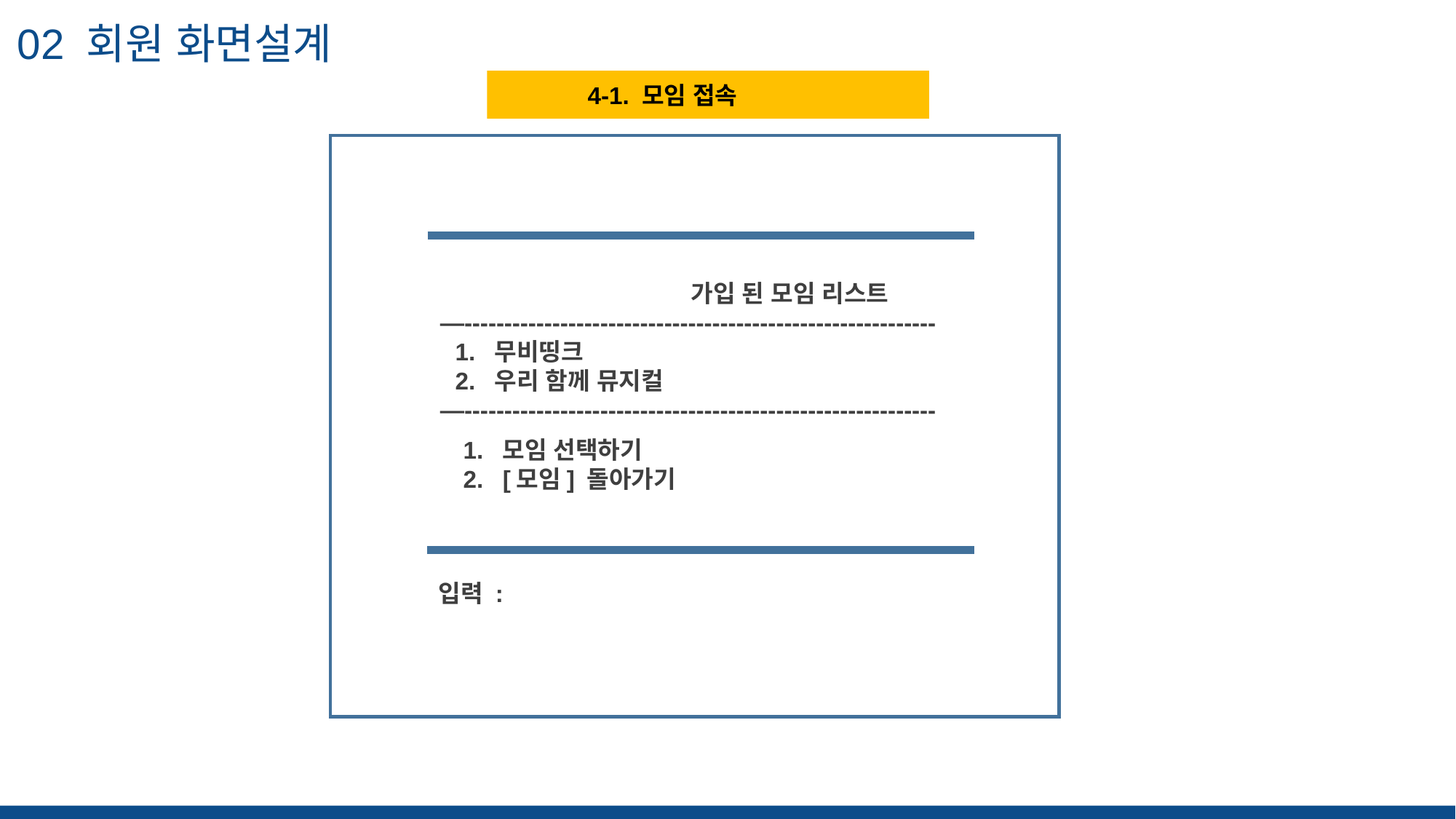

02 회원 화면설계

 4-1. 모임 접속
“ 해당 슬라이드의 핵심 을 적어주세요 ”

		    가입 된 모임 리스트
—-----------------------------------------------------------
무비띵크
우리 함께 뮤지컬
—-----------------------------------------------------------
모임 선택하기
[모임] 돌아가기
입력 :